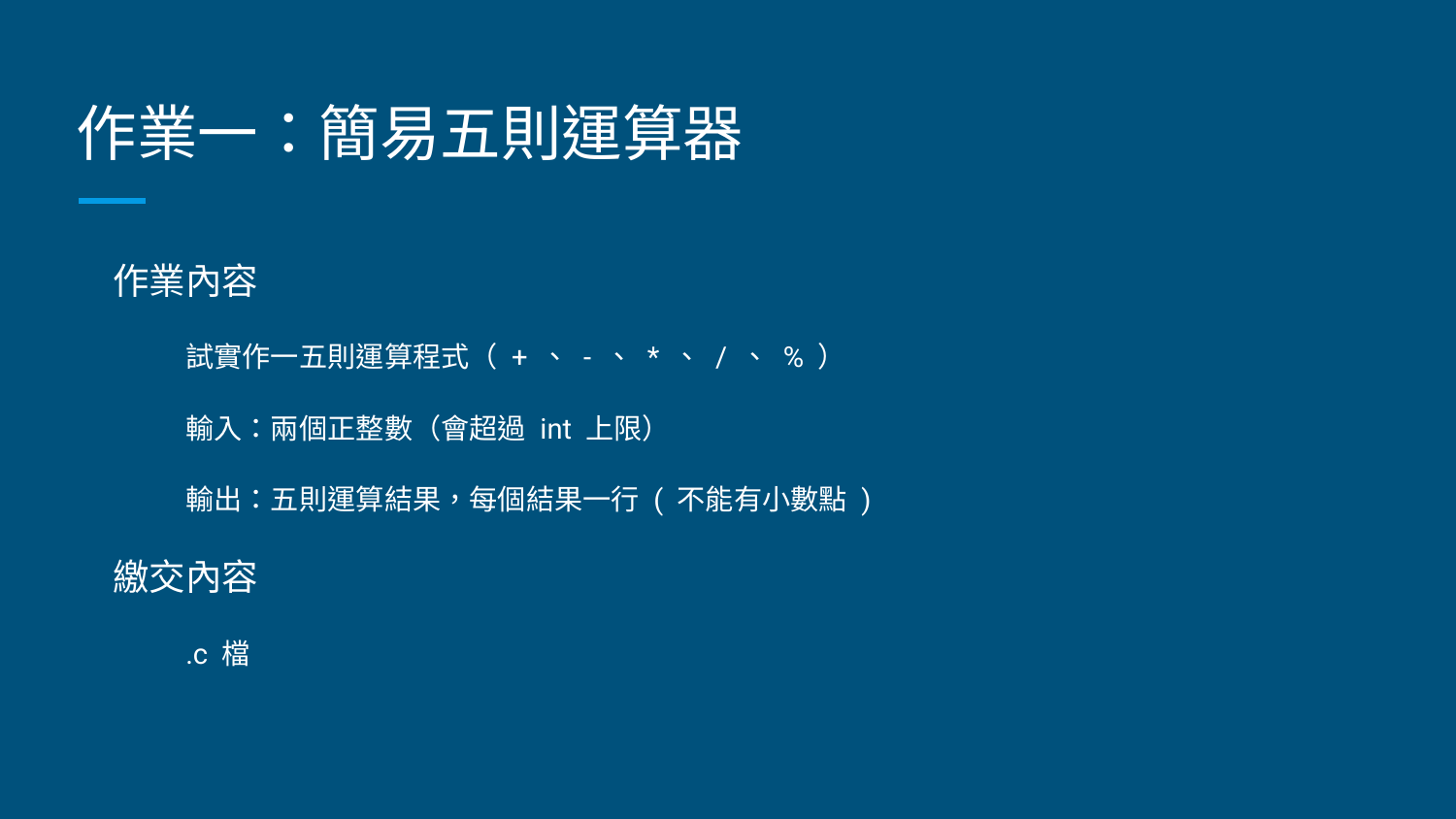

# 作業一：簡易五則運算器
作業內容
試實作一五則運算程式（ + 、 - 、 * 、 / 、 % ）
輸入：兩個正整數（會超過 int 上限）
輸出：五則運算結果，每個結果一行 ( 不能有小數點 )
繳交內容
.c 檔